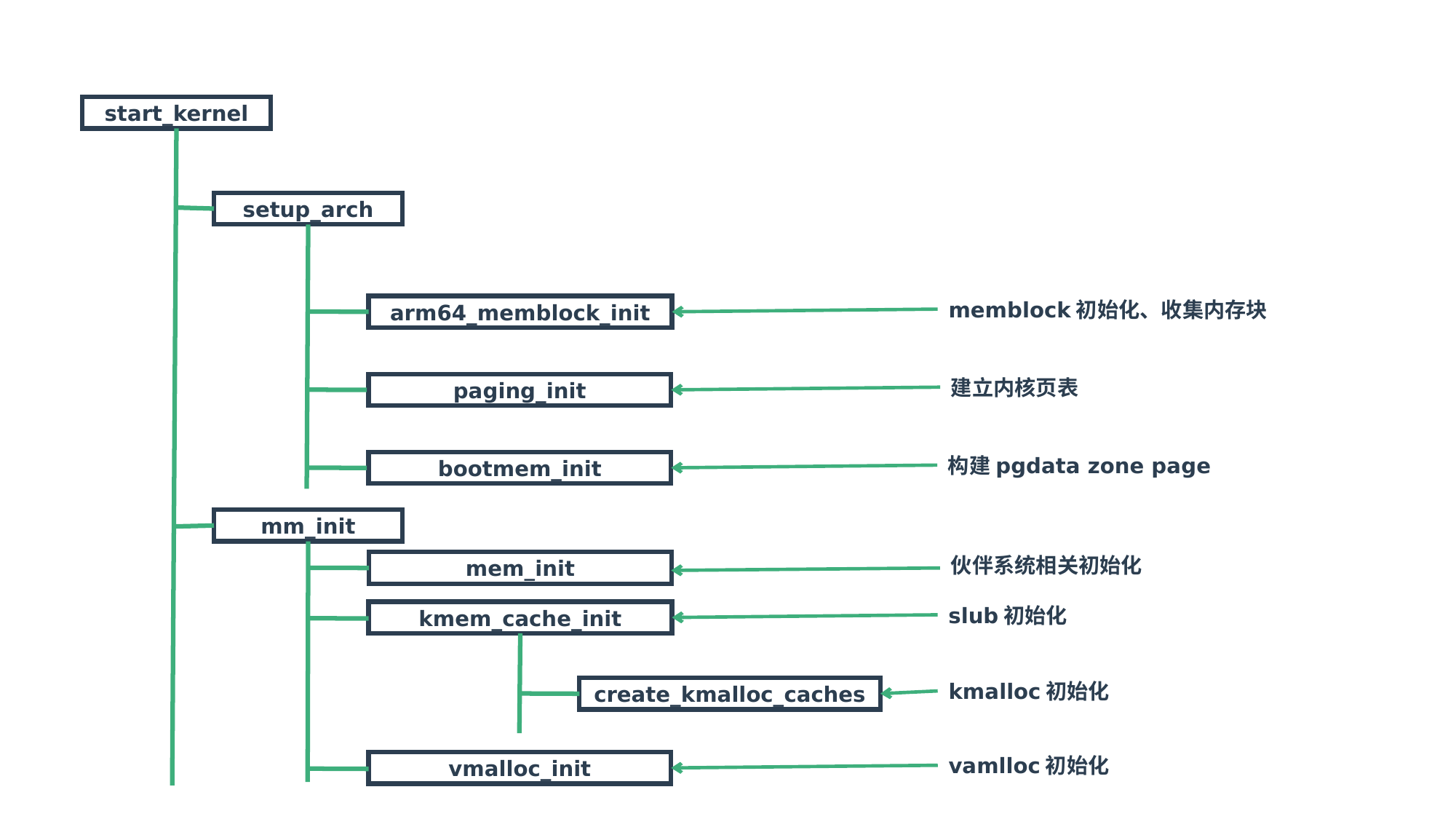

start_kernel
setup_arch
memblock初始化、收集内存块
arm64_memblock_init
建立内核页表
paging_init
构建pgdata zone page
bootmem_init
mm_init
伙伴系统相关初始化
mem_init
slub初始化
kmem_cache_init
kmalloc初始化
create_kmalloc_caches
vamlloc初始化
vmalloc_init